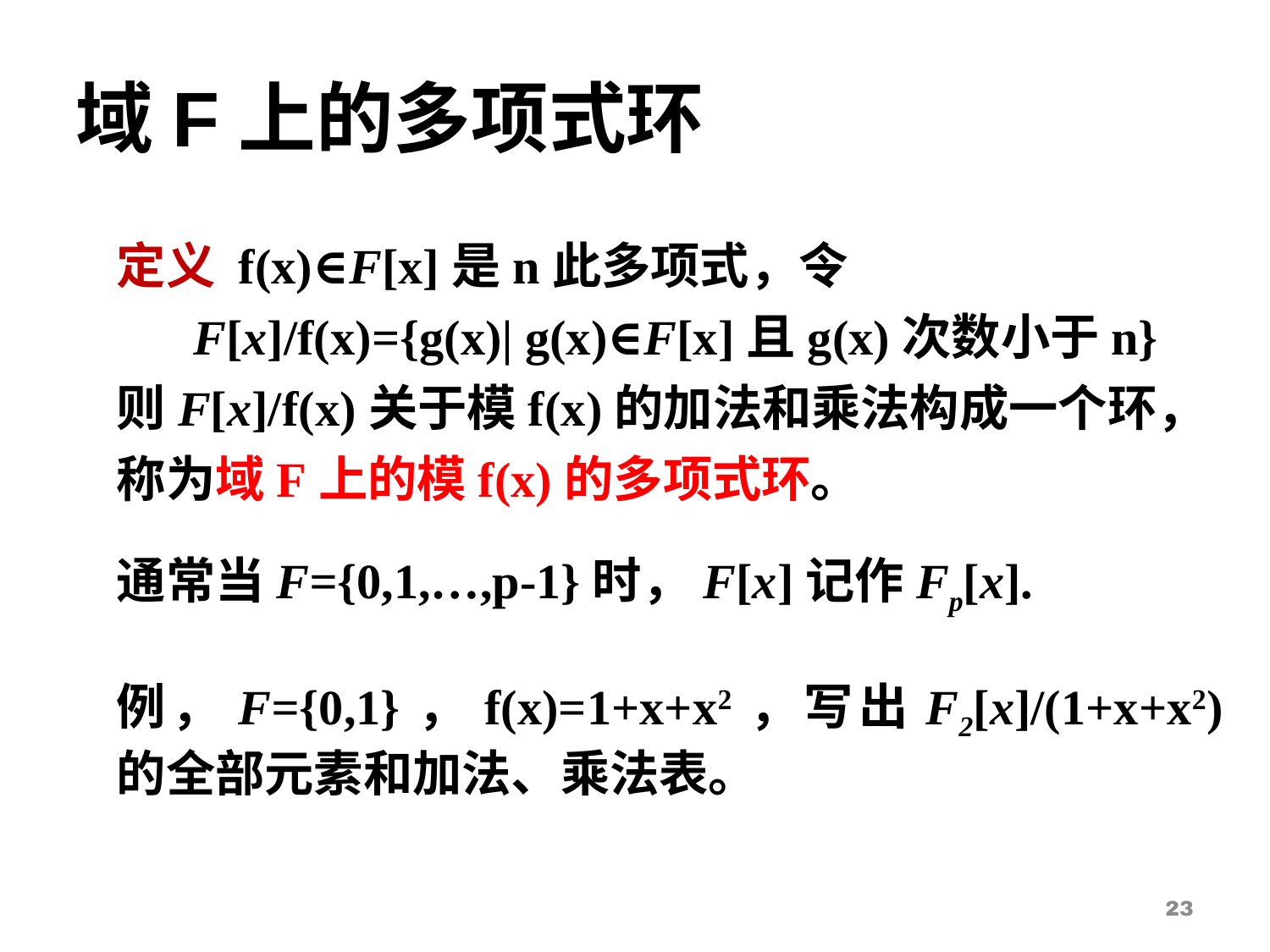

域F上的多项式环
定义 f(x)∈F[x]是n此多项式，令
F[x]/f(x)={g(x)| g(x)∈F[x]且g(x)次数小于n}
则F[x]/f(x)关于模f(x)的加法和乘法构成一个环，称为域F上的模f(x)的多项式环。
通常当F={0,1,…,p-1}时，F[x]记作Fp[x].
例，F={0,1}，f(x)=1+x+x2，写出F2[x]/(1+x+x2)的全部元素和加法、乘法表。
23